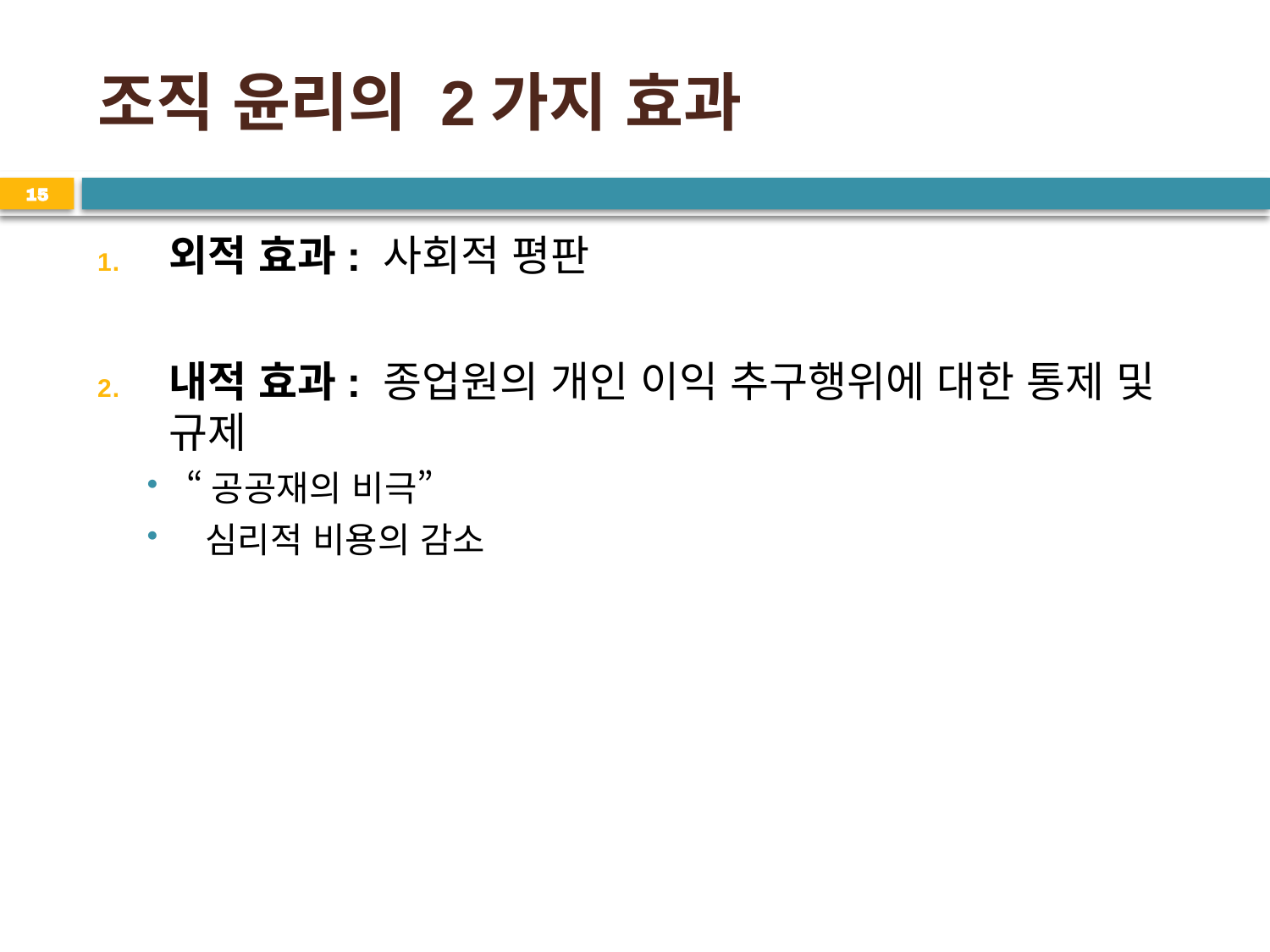

# 조직 윤리의 2가지 효과
15
외적 효과: 사회적 평판

내적 효과: 종업원의 개인 이익 추구행위에 대한 통제 및 규제
“공공재의 비극”
 심리적 비용의 감소